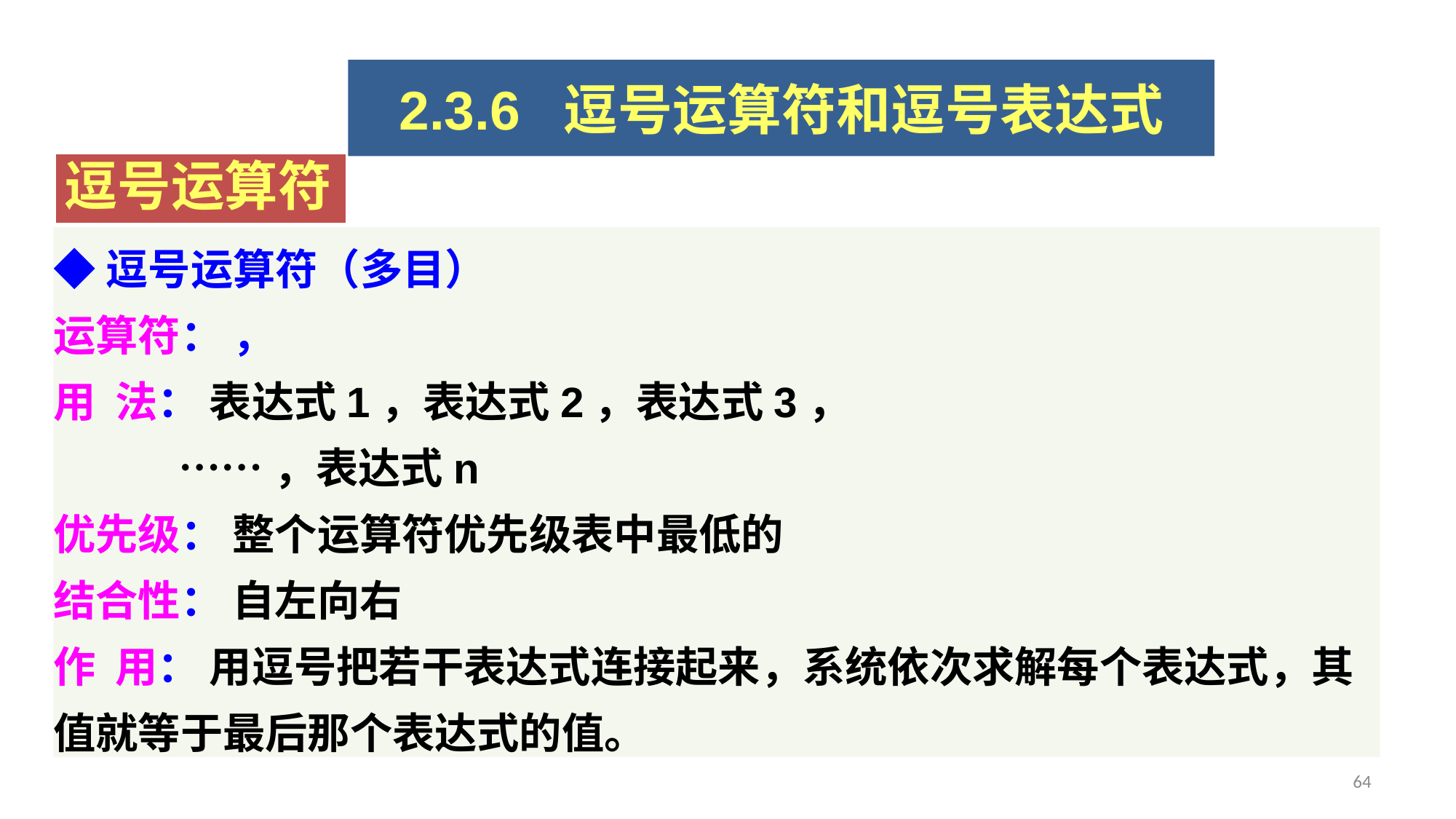

2.3.6  逗号运算符和逗号表达式
逗号运算符
◆逗号运算符（多目）
运算符： ，
用  法： 表达式1，表达式2，表达式3，
             ……，表达式n
优先级： 整个运算符优先级表中最低的
结合性： 自左向右
作  用： 用逗号把若干表达式连接起来，系统依次求解每个表达式，其值就等于最后那个表达式的值。
64